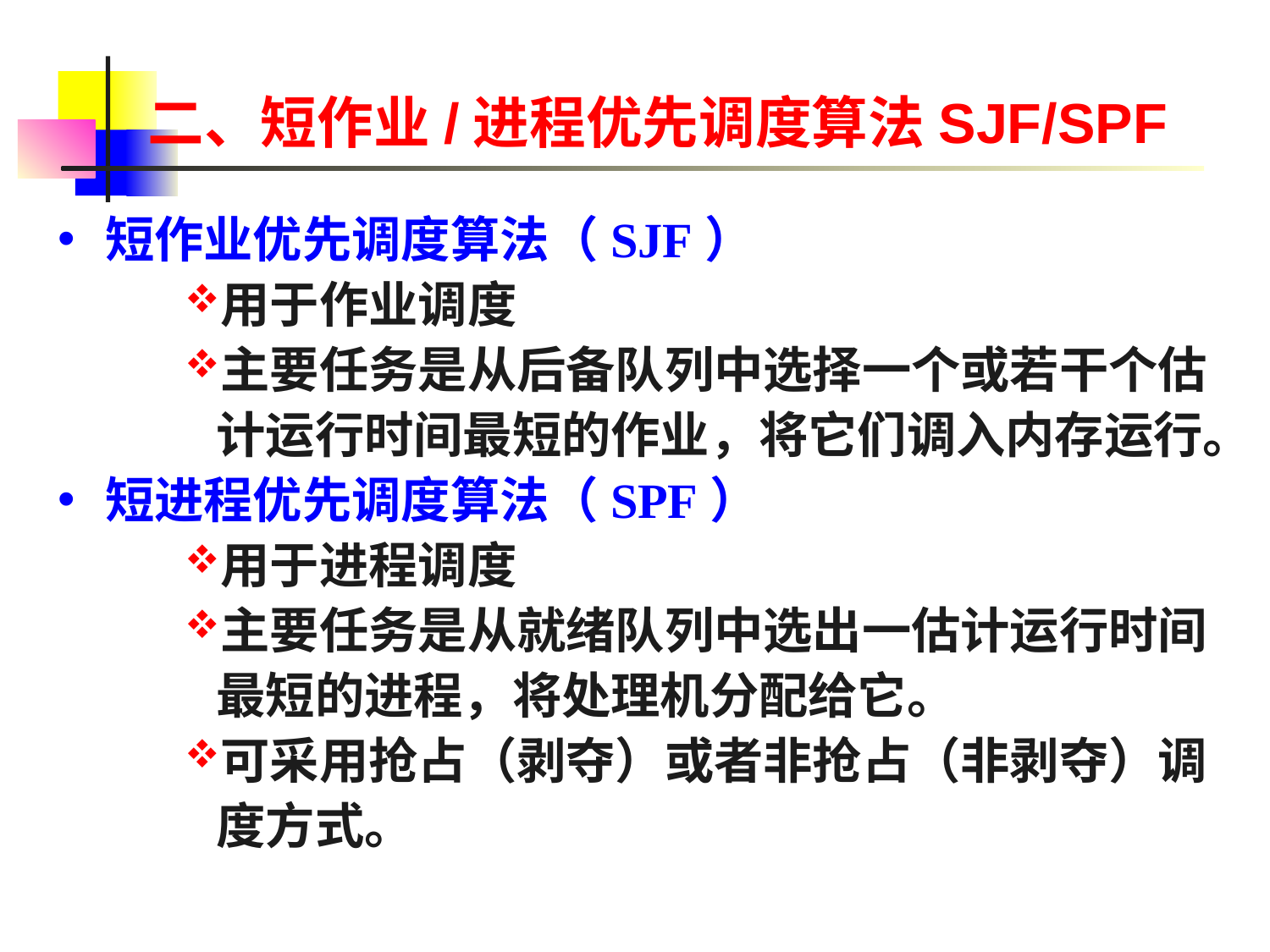

# 二、短作业/进程优先调度算法SJF/SPF
短作业优先调度算法（SJF）
用于作业调度
主要任务是从后备队列中选择一个或若干个估计运行时间最短的作业，将它们调入内存运行。
短进程优先调度算法（SPF）
用于进程调度
主要任务是从就绪队列中选出一估计运行时间最短的进程，将处理机分配给它。
可采用抢占（剥夺）或者非抢占（非剥夺）调度方式。